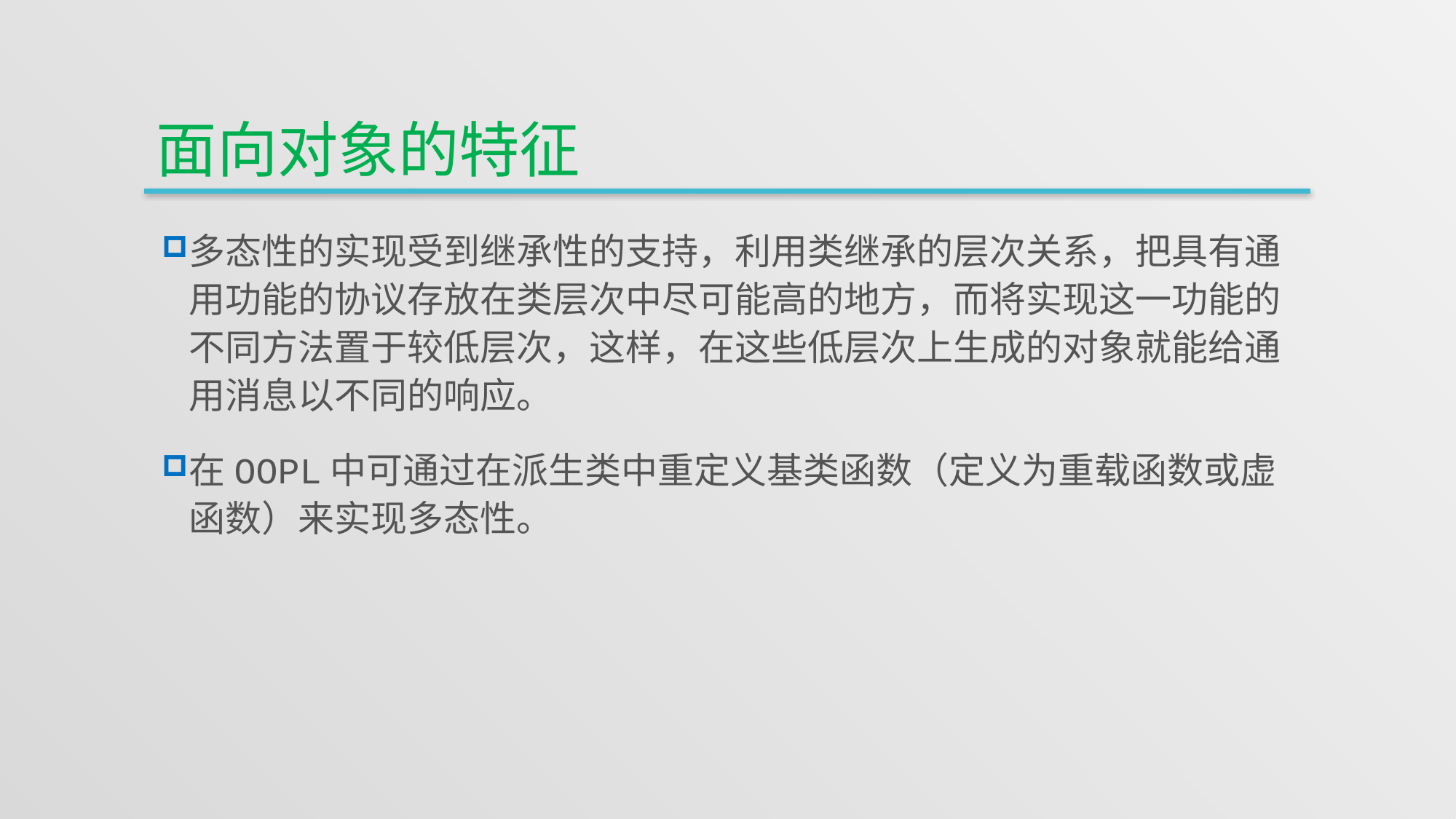

# 面向对象的特征
多态性的实现受到继承性的支持，利用类继承的层次关系，把具有通用功能的协议存放在类层次中尽可能高的地方，而将实现这一功能的不同方法置于较低层次，这样，在这些低层次上生成的对象就能给通用消息以不同的响应。
在OOPL中可通过在派生类中重定义基类函数（定义为重载函数或虚函数）来实现多态性。